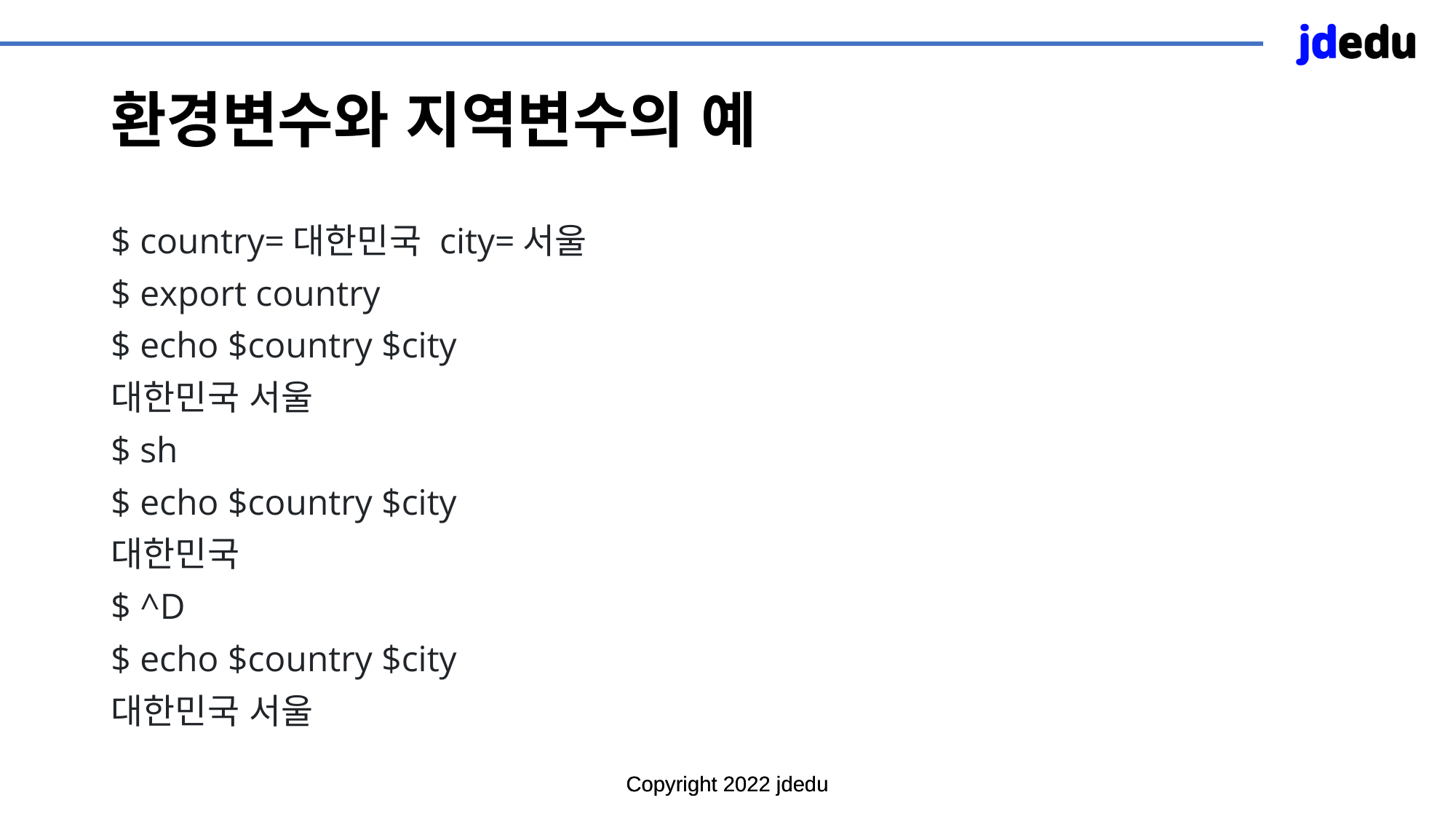

# 환경변수와 지역변수의 예
$ country=대한민국 city=서울
$ export country
$ echo $country $city
대한민국 서울
$ sh
$ echo $country $city
대한민국
$ ^D
$ echo $country $city
대한민국 서울